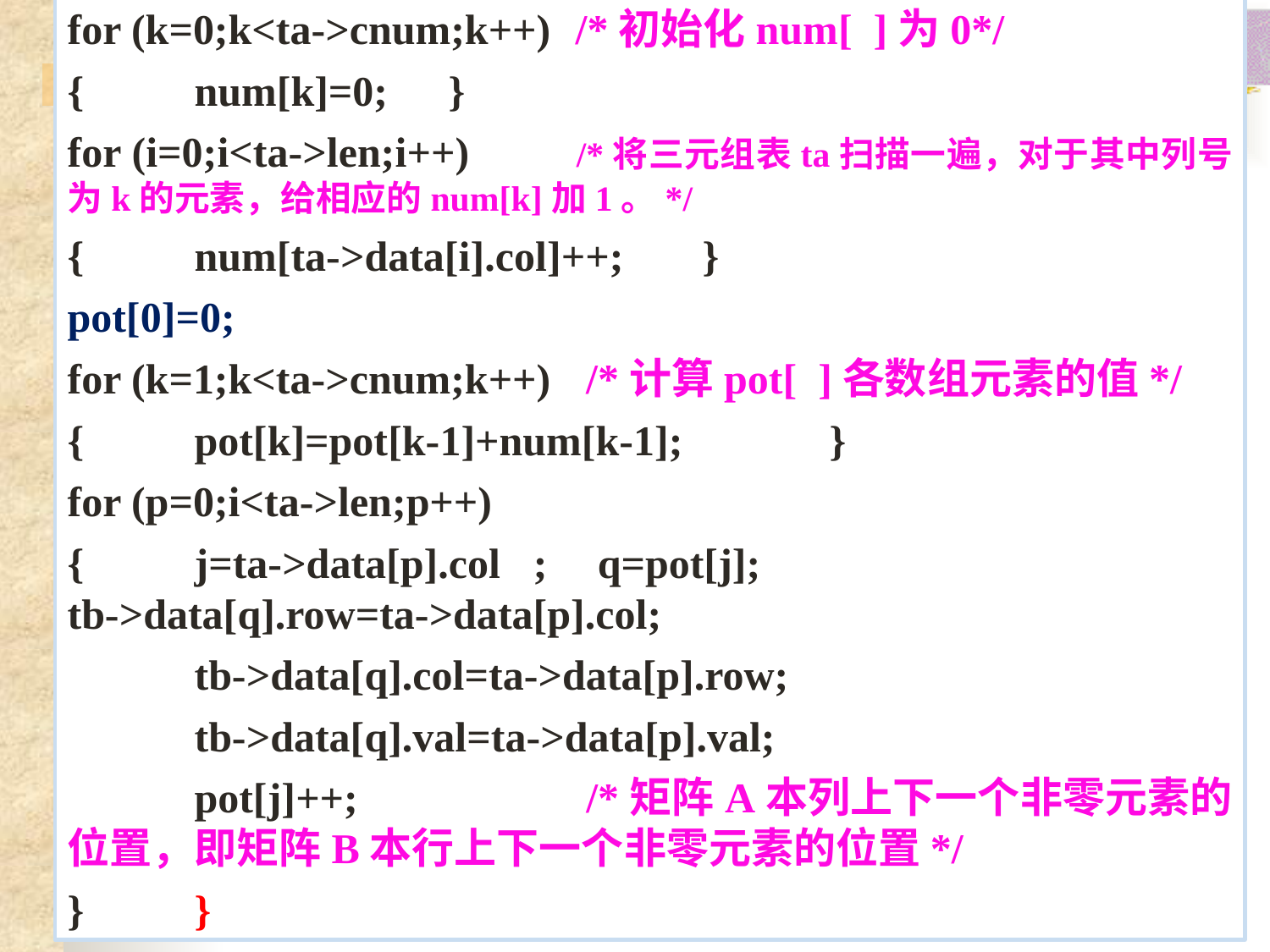

for (k=0;k<ta->cnum;k++) 	/*初始化num[  ]为0*/
{	num[k]=0;	}
for (i=0;i<ta->len;i++) 	/*将三元组表ta扫描一遍，对于其中列号为k的元素，给相应的num[k]加1。*/
{	num[ta->data[i].col]++;	}
pot[0]=0;
for (k=1;k<ta->cnum;k++)	 /*计算pot[  ]各数组元素的值*/
{	pot[k]=pot[k-1]+num[k-1];		}
for (p=0;i<ta->len;p++)
{	j=ta->data[p].col ;	q=pot[j];				tb->data[q].row=ta->data[p].col;
	tb->data[q].col=ta->data[p].row;
	tb->data[q].val=ta->data[p].val;
	pot[j]++;		 /*矩阵A本列上下一个非零元素的位置，即矩阵B本行上下一个非零元素的位置*/
}	}